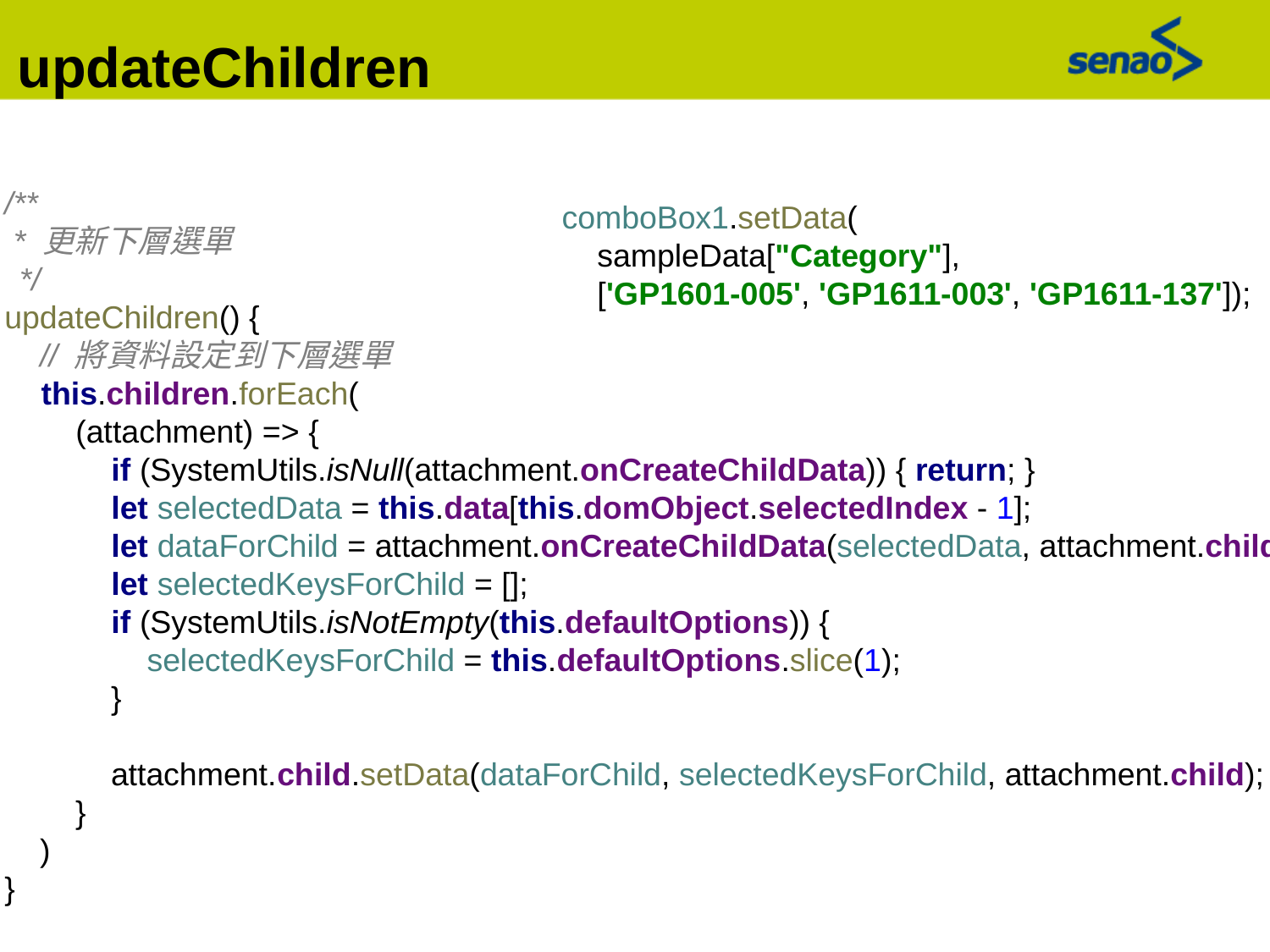

updateChildren
/**
 * 更新下層選單
 */
updateChildren() {
    // 將資料設定到下層選單
    this.children.forEach(
        (attachment) => {
            if (SystemUtils.isNull(attachment.onCreateChildData)) { return; }
            let selectedData = this.data[this.domObject.selectedIndex - 1];
            let dataForChild = attachment.onCreateChildData(selectedData, attachment.child);
            let selectedKeysForChild = [];
            if (SystemUtils.isNotEmpty(this.defaultOptions)) {
                selectedKeysForChild = this.defaultOptions.slice(1);
            }
            attachment.child.setData(dataForChild, selectedKeysForChild, attachment.child);
        }
    )
}
comboBox1.setData(
    sampleData["Category"],
    ['GP1601-005', 'GP1611-003', 'GP1611-137']);